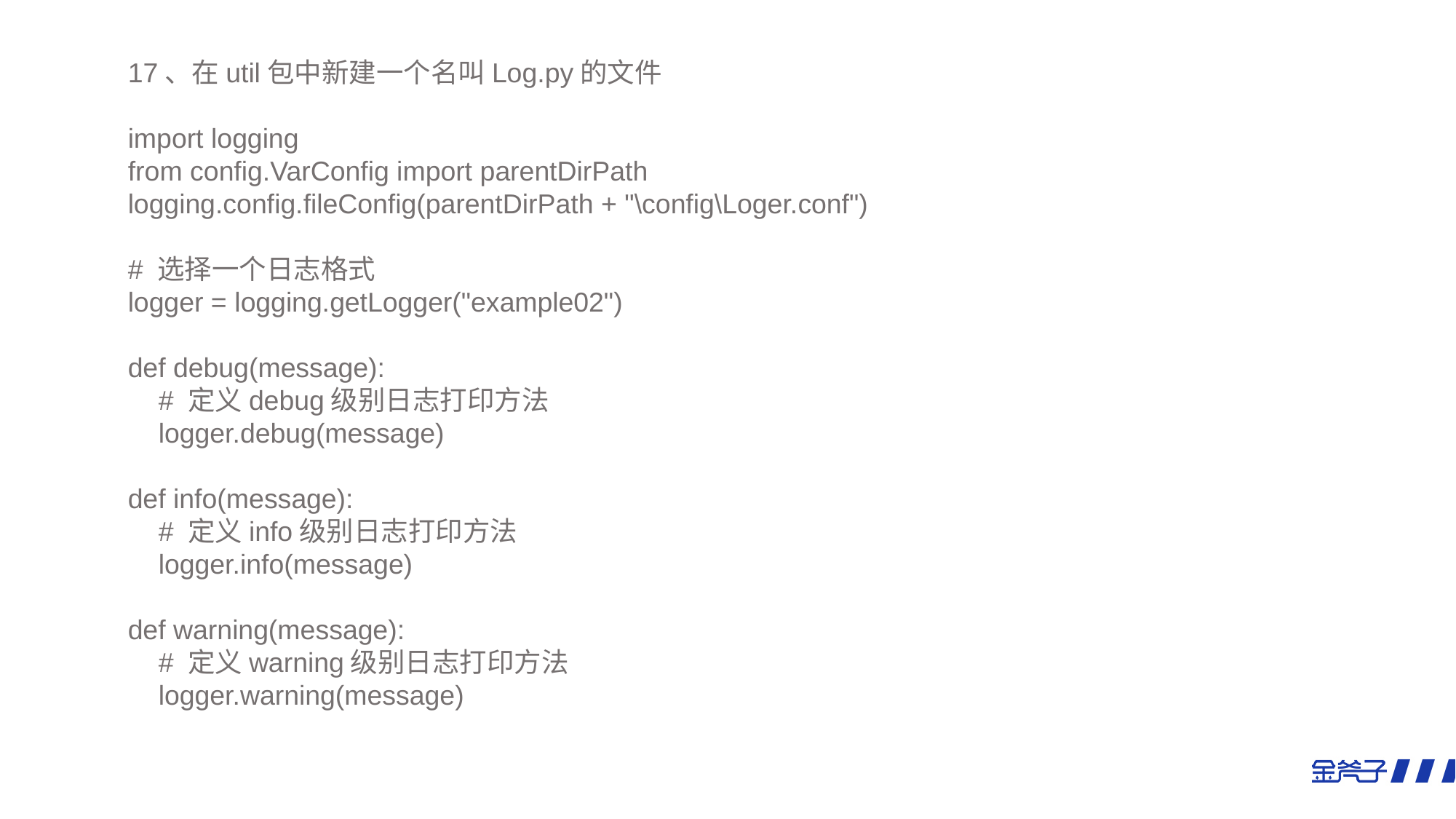

17、在util包中新建一个名叫Log.py的文件

import logging
from config.VarConfig import parentDirPath
logging.config.fileConfig(parentDirPath + "\config\Loger.conf")

# 选择一个日志格式
logger = logging.getLogger("example02")

def debug(message):
    # 定义debug级别日志打印方法
    logger.debug(message)

def info(message):
    # 定义info级别日志打印方法
    logger.info(message)

def warning(message):
    # 定义warning级别日志打印方法
    logger.warning(message)